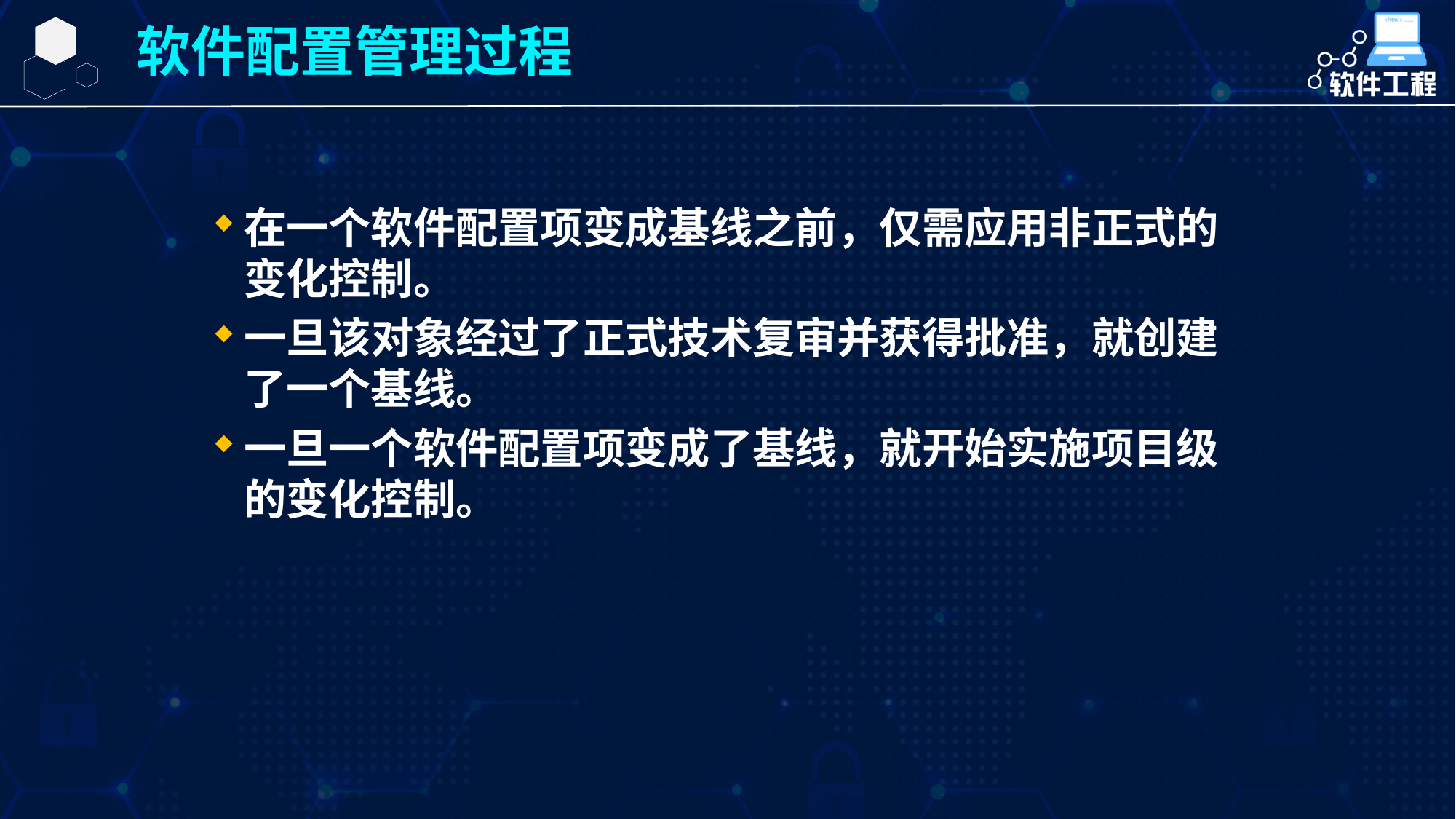

软件配置管理过程
在一个软件配置项变成基线之前，仅需应用非正式的变化控制。
一旦该对象经过了正式技术复审并获得批准，就创建了一个基线。
一旦一个软件配置项变成了基线，就开始实施项目级的变化控制。